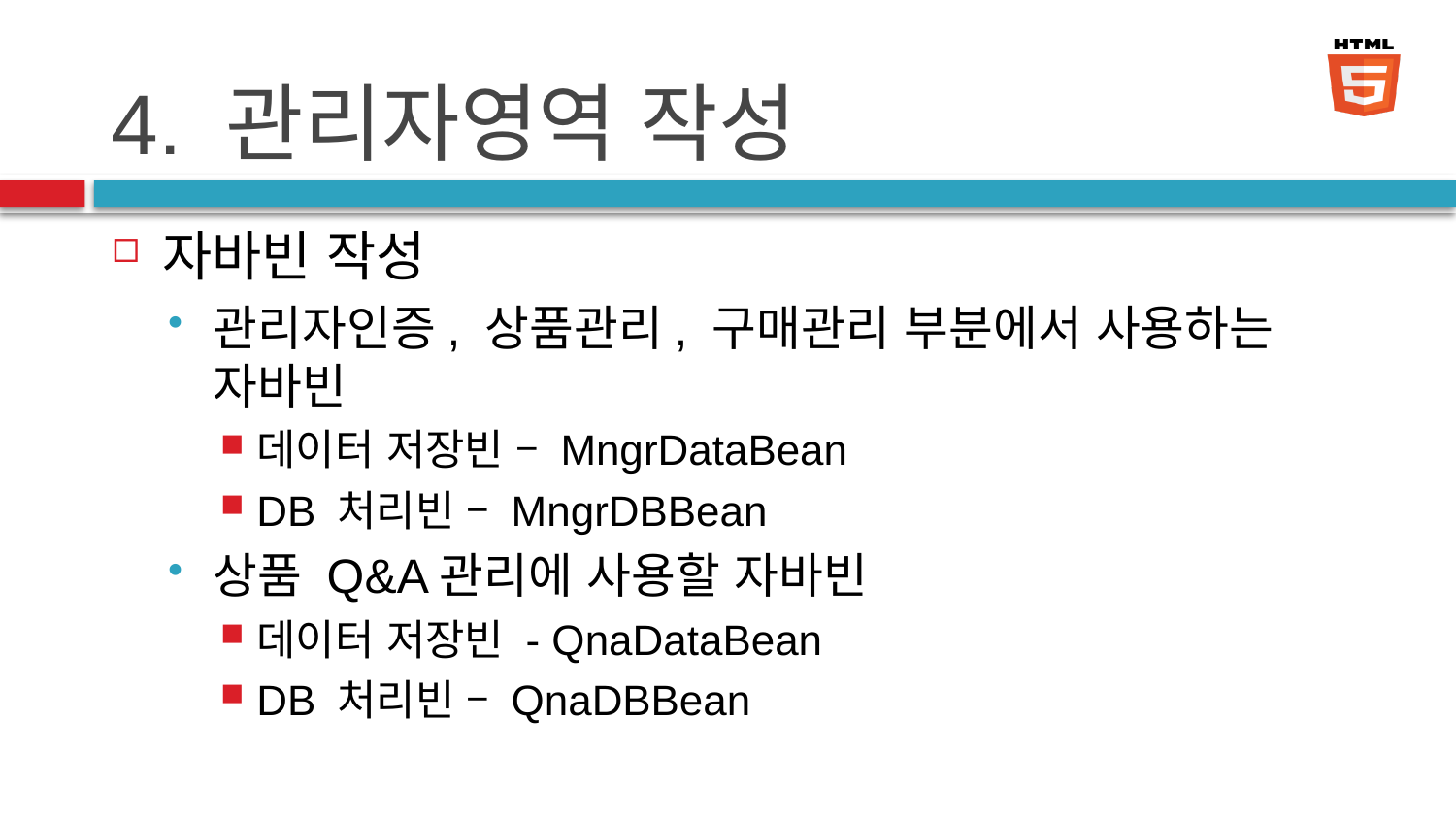

# 4. 관리자영역 작성
자바빈 작성
관리자인증, 상품관리, 구매관리 부분에서 사용하는 자바빈
데이터 저장빈 – MngrDataBean
DB 처리빈 – MngrDBBean
상품 Q&A관리에 사용할 자바빈
데이터 저장빈 - QnaDataBean
DB 처리빈 – QnaDBBean